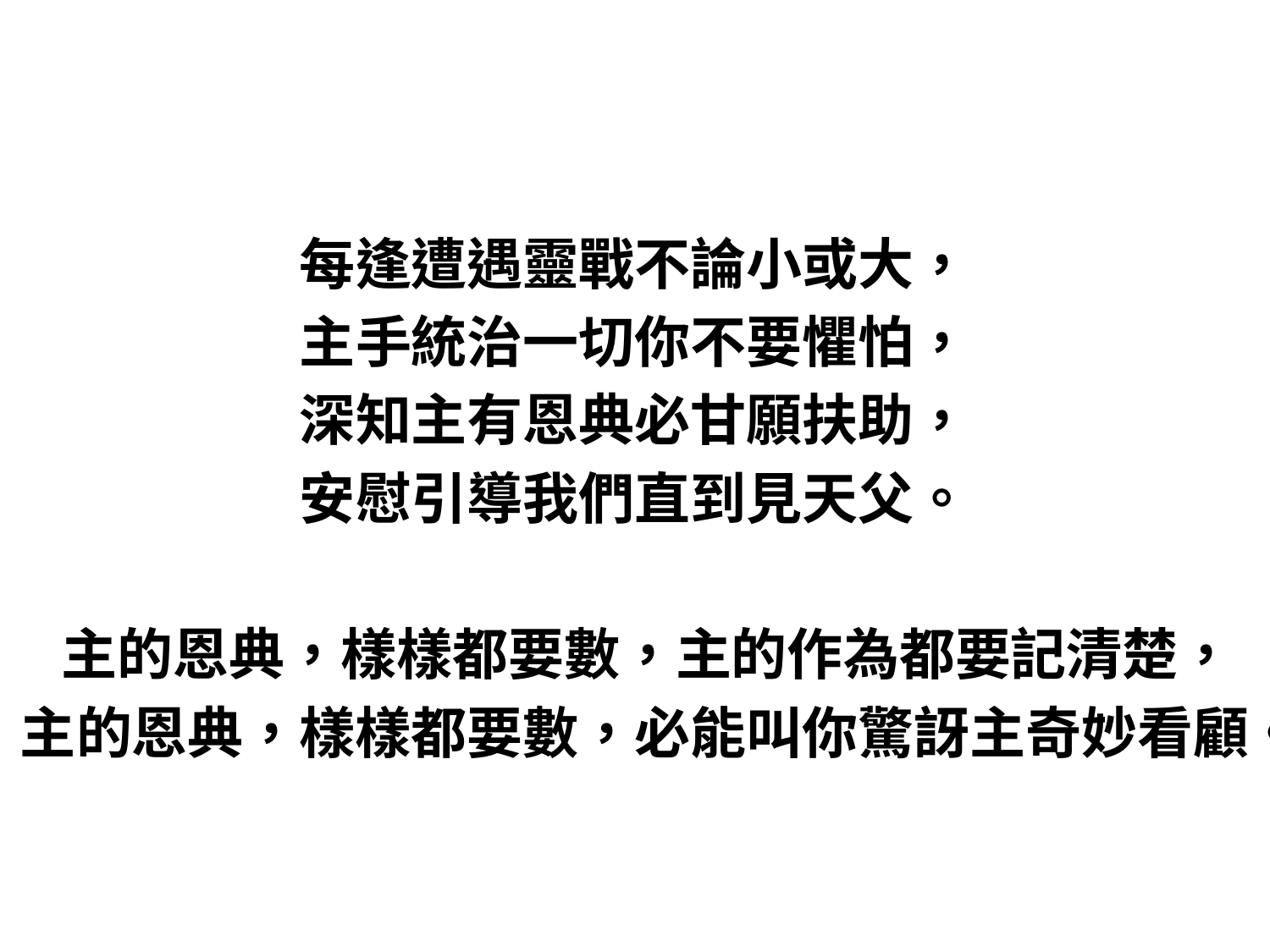

#
每逢遭遇靈戰不論小或大，
主手統治一切你不要懼怕，
深知主有恩典必甘願扶助，
安慰引導我們直到見天父。

 主的恩典，樣樣都要數，主的作為都要記清楚，
主的恩典，樣樣都要數，必能叫你驚訝主奇妙看顧。